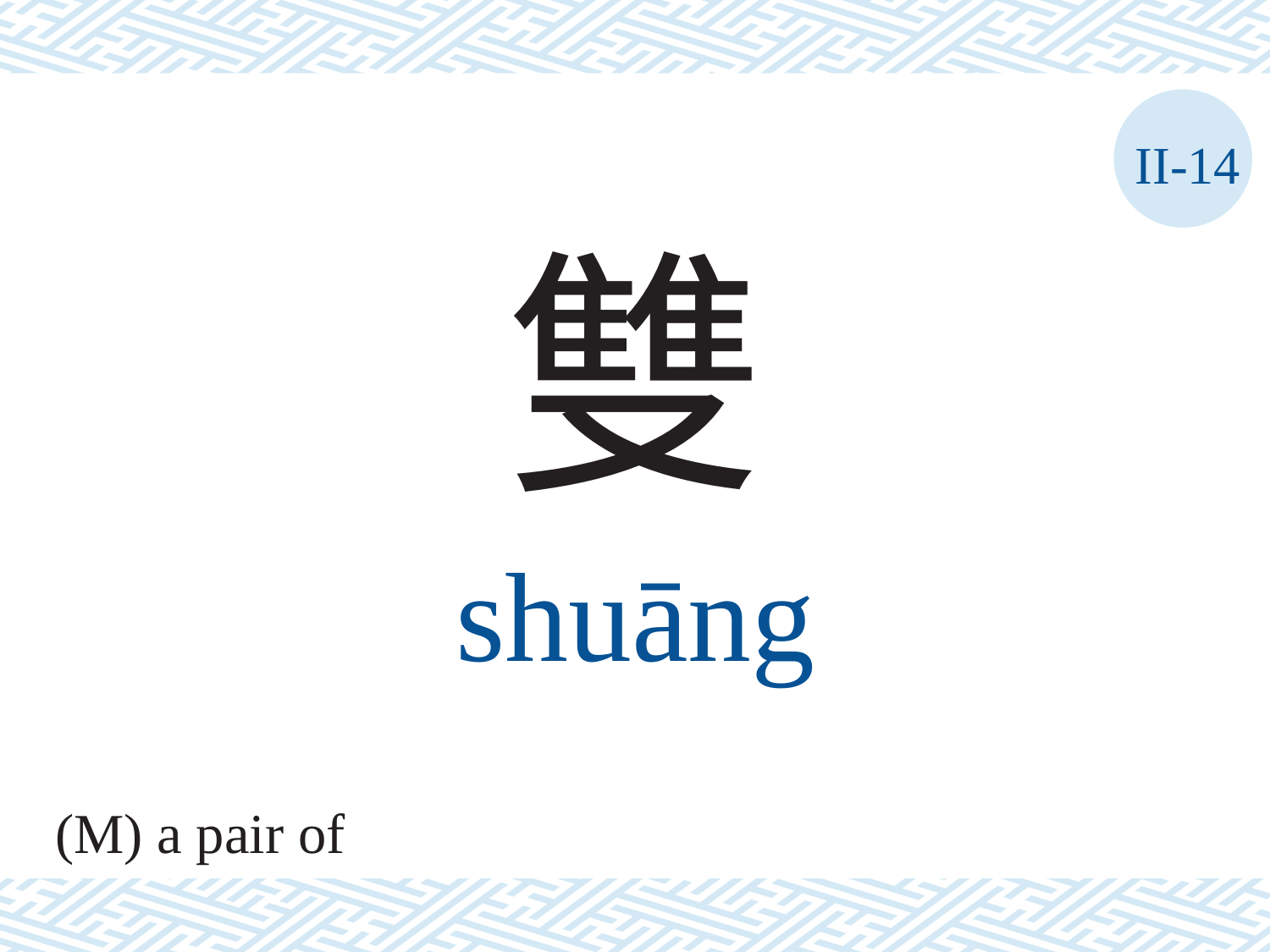

II-14
雙
shuāng
(M) a pair of